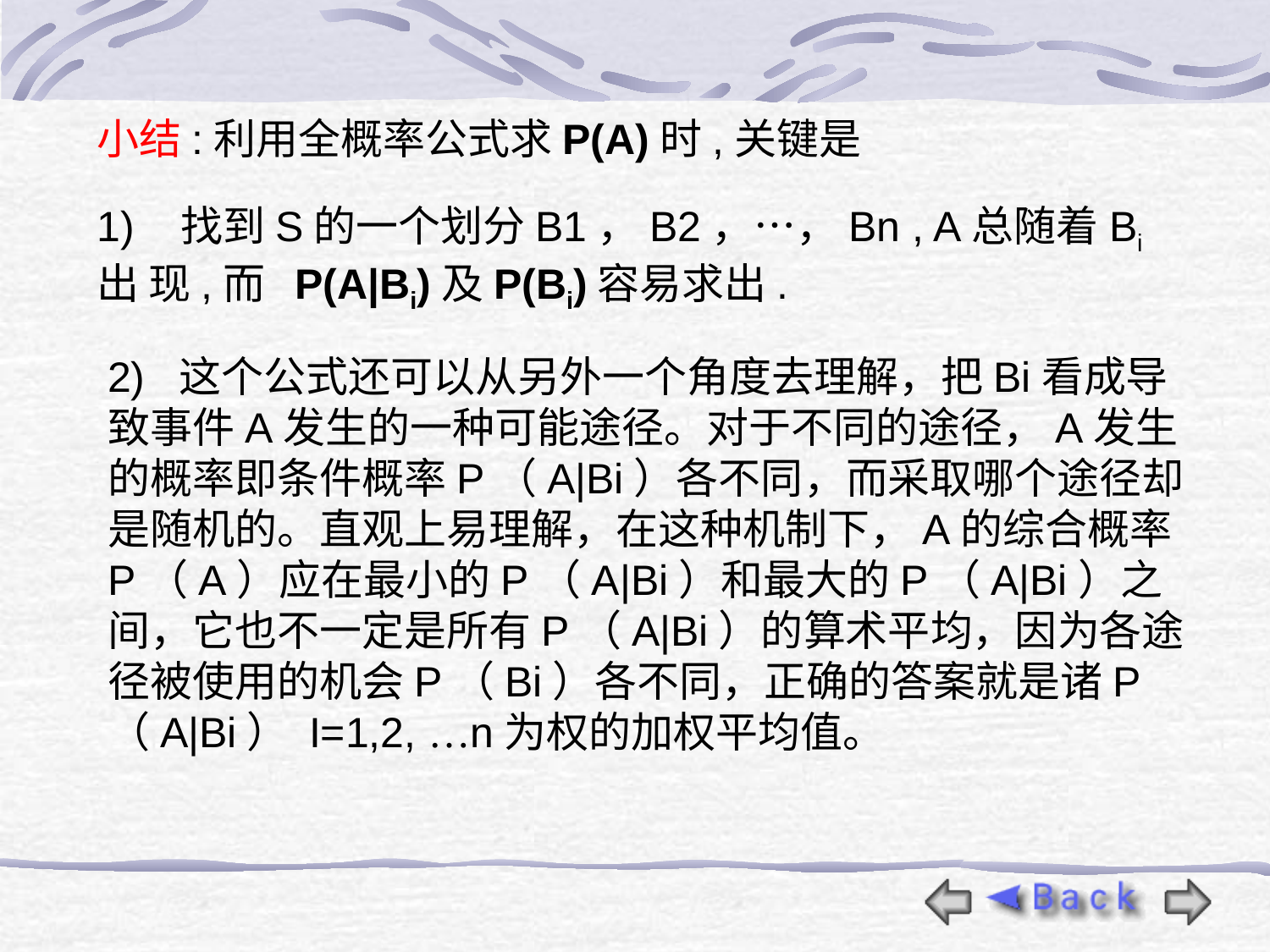

小结:利用全概率公式求P(A)时,关键是
1)   找到S的一个划分B1，B2，…，Bn , A总随着Bi出 现,而  P(A|Bi)及P(Bi)容易求出.
2)  这个公式还可以从另外一个角度去理解，把Bi看成导致事件A发生的一种可能途径。对于不同的途径，A发生的概率即条件概率P（A|Bi）各不同，而采取哪个途径却是随机的。直观上易理解，在这种机制下，A的综合概率P（A）应在最小的P（A|Bi）和最大的P（A|Bi）之间，它也不一定是所有P（A|Bi）的算术平均，因为各途径被使用的机会P（Bi）各不同，正确的答案就是诸P（A|Bi） I=1,2, …n为权的加权平均值。